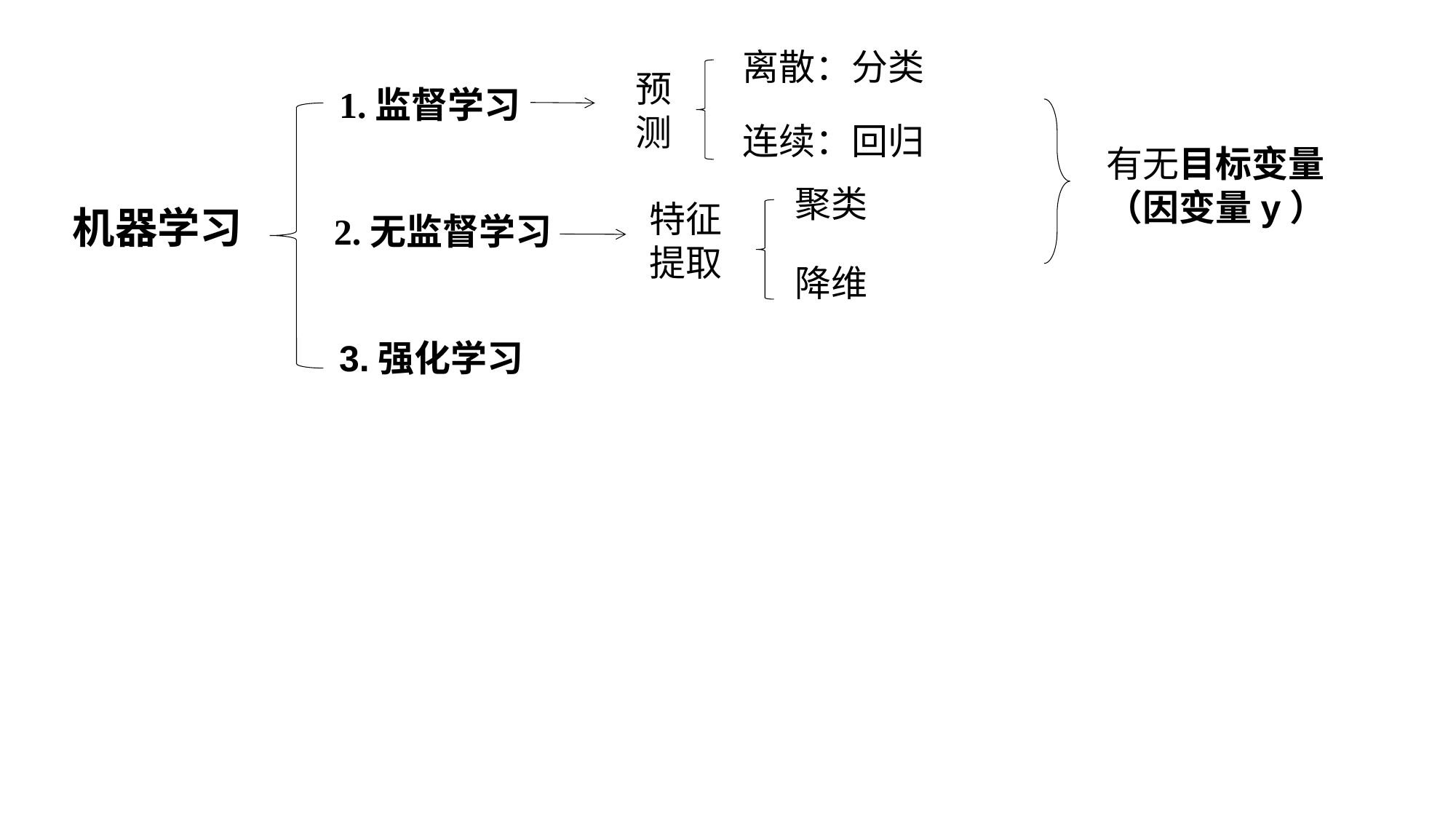

离散：分类

预测
1.监督学习

连续：回归
有无目标变量（因变量y）
聚类
特征提取
机器学习

2.无监督学习
降维
3.强化学习